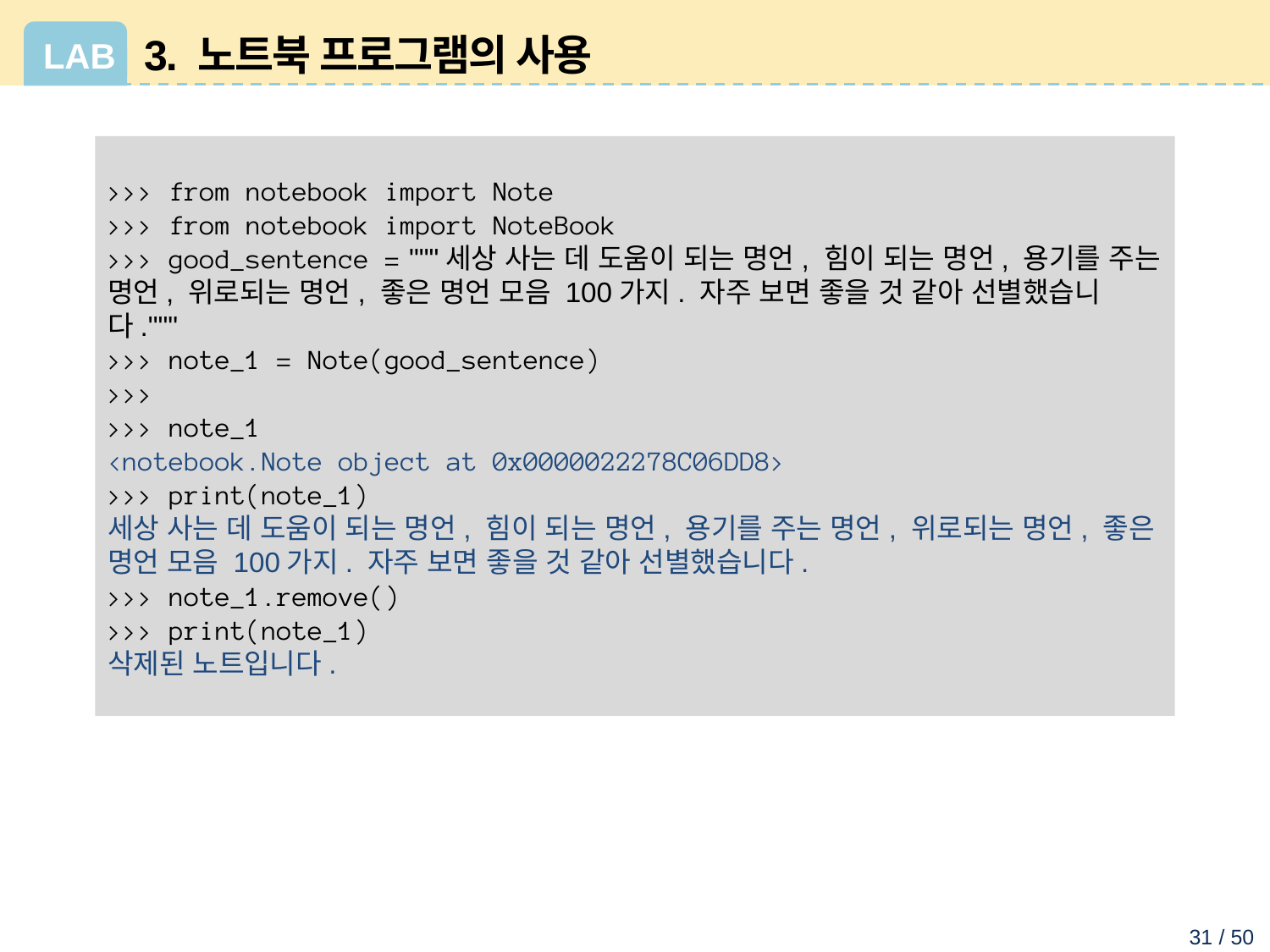

# 3. 노트북 프로그램의 사용

>>> from notebook import Note
>>> from notebook import NoteBook
>>> good_sentence = """세상 사는 데 도움이 되는 명언, 힘이 되는 명언, 용기를 주는 명언, 위로되는 명언, 좋은 명언 모음 100가지. 자주 보면 좋을 것 같아 선별했습니다."""
>>> note_1 = Note(good_sentence)
>>>
>>> note_1
<notebook.Note object at 0x0000022278C06DD8>
>>> print(note_1)
세상 사는 데 도움이 되는 명언, 힘이 되는 명언, 용기를 주는 명언, 위로되는 명언, 좋은 명언 모음 100가지. 자주 보면 좋을 것 같아 선별했습니다.
>>> note_1.remove()
>>> print(note_1)
삭제된 노트입니다.